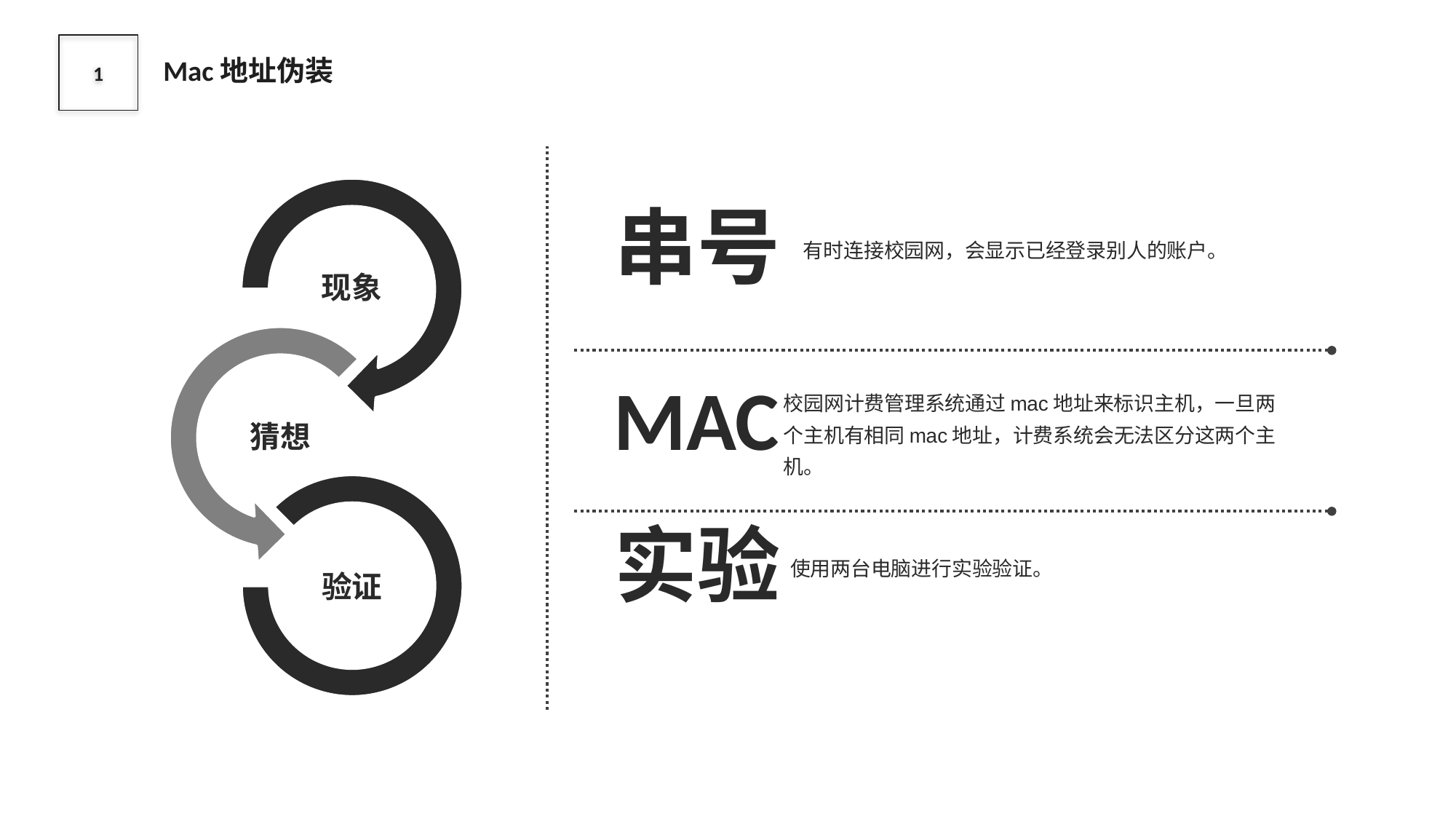

1
Mac地址伪装
现象
猜想
验证
串号
有时连接校园网，会显示已经登录别人的账户。
MAC
点击此处添加标题

点击此处添加文本信息。
标题数字等都可以通过点击和重新输入进行更改，顶部“开始”面板中可以对字体、字号、颜色、行距等进行修改。建议正文10号字，1.3倍字间距。
点击此处添加标题

点击此处添加文本信息。
标题数字等都可以通过点击和重新输入进行更改，顶部“开始”面板中可以对字体、字号、颜色、行距等进行修改。建议正文10号字，1.3倍字间距。
点击此处添加标题

点击此处添加文本信息。
标题数字等都可以通过点击和重新输入进行更改，顶部“开始”面板中可以对字体、字号、颜色、行距等进行修改。建议正文10号字，1.3倍字间距。
校园网计费管理系统通过mac地址来标识主机，一旦两个主机有相同mac地址，计费系统会无法区分这两个主机。
实验
使用两台电脑进行实验验证。